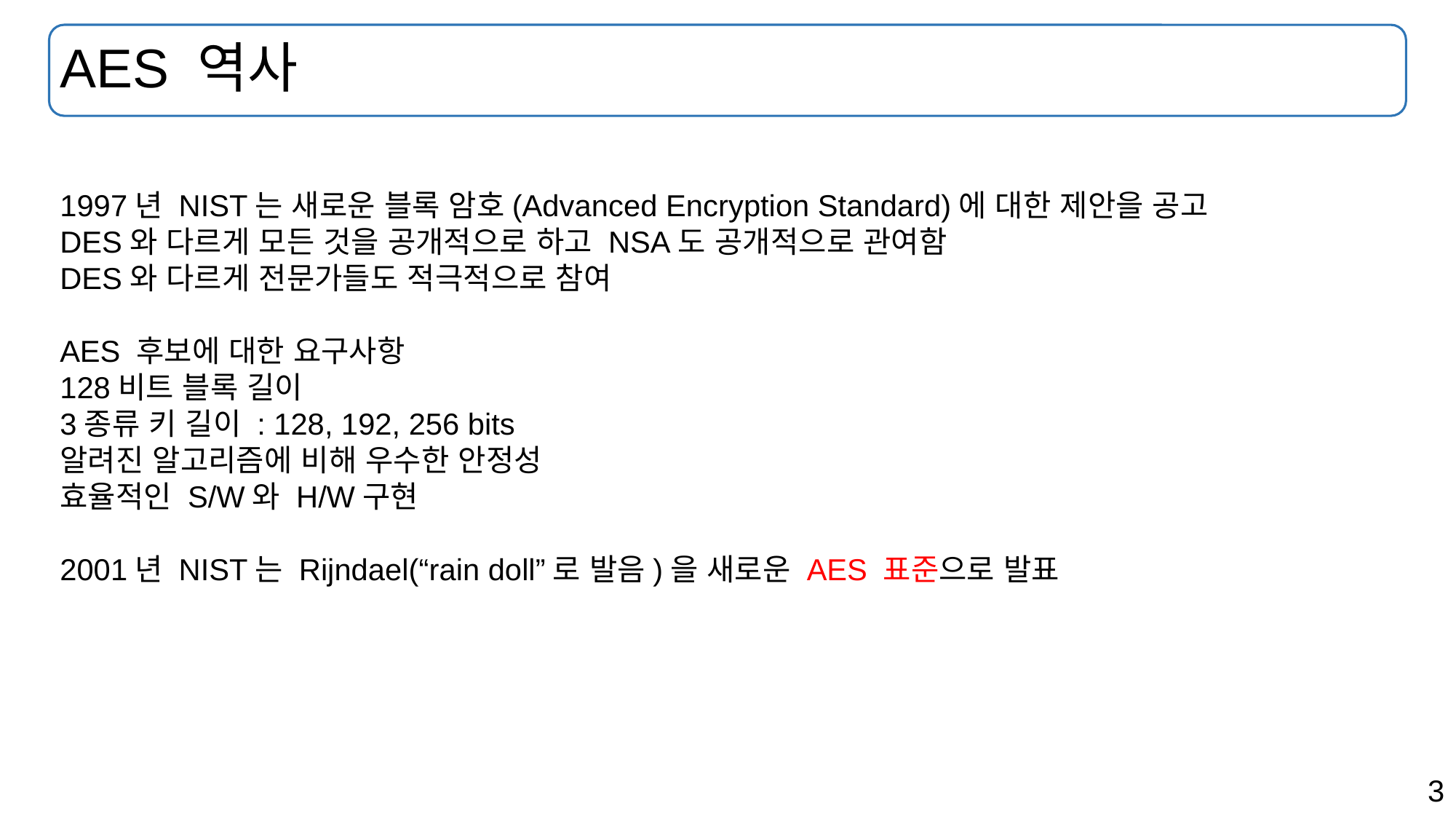

# AES 역사
1997년 NIST는 새로운 블록 암호(Advanced Encryption Standard)에 대한 제안을 공고
DES와 다르게 모든 것을 공개적으로 하고 NSA도 공개적으로 관여함
DES와 다르게 전문가들도 적극적으로 참여

AES 후보에 대한 요구사항
128비트 블록 길이
3종류 키 길이 : 128, 192, 256 bits
알려진 알고리즘에 비해 우수한 안정성
효율적인 S/W와 H/W구현

2001년 NIST는 Rijndael(“rain doll”로 발음)을 새로운 AES 표준으로 발표